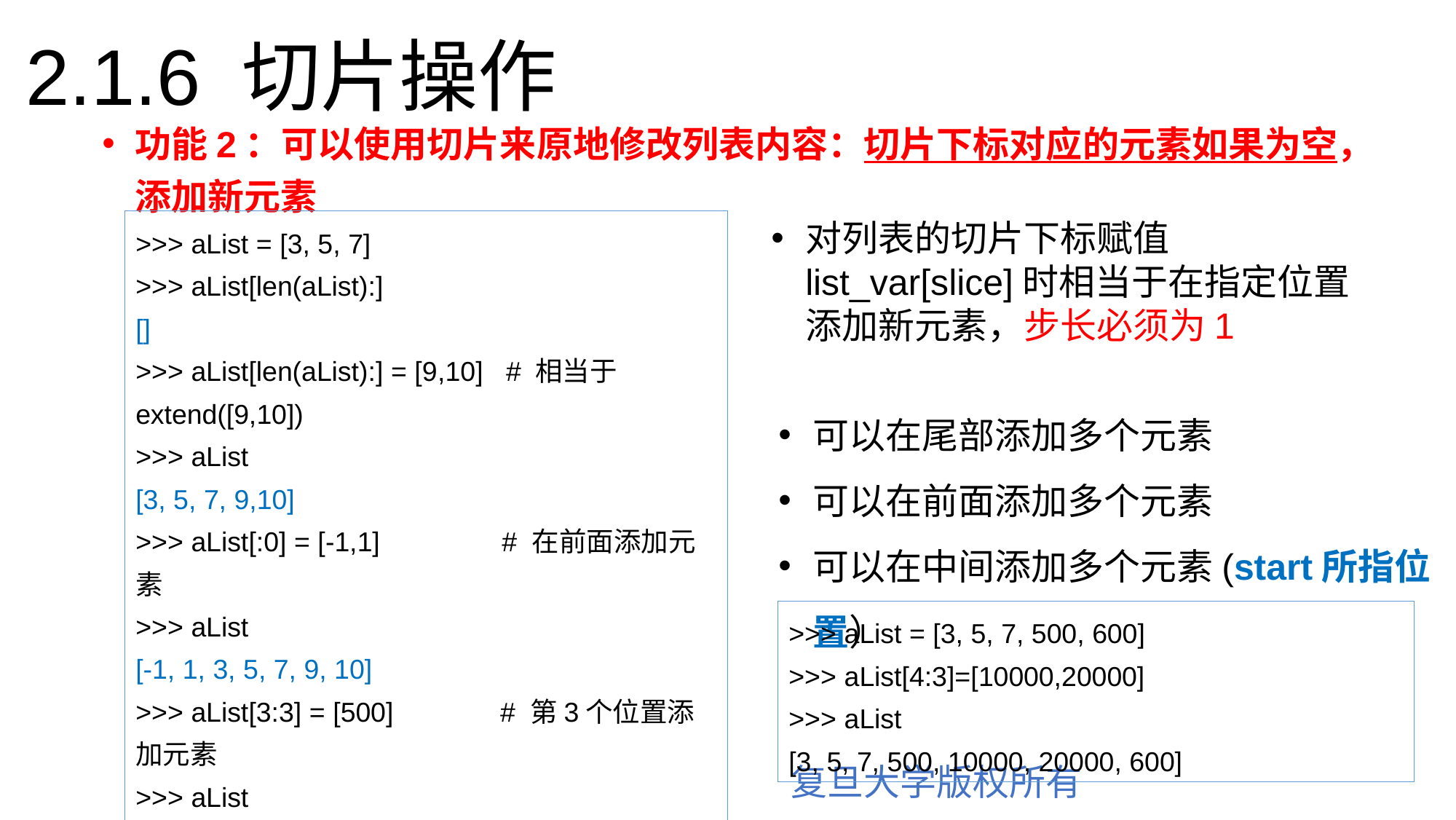

# 2.1.6 切片操作
功能2：可以使用切片来原地修改列表内容：切片下标对应的元素如果为空，添加新元素

对列表的切片下标赋值list_var[slice]时相当于在指定位置添加新元素，步长必须为1

>>> aList = [3, 5, 7]
>>> aList[len(aList):]
[]
>>> aList[len(aList):] = [9,10]   # 相当于extend([9,10])
>>> aList
[3, 5, 7, 9,10]
>>> aList[:0] = [-1,1]                # 在前面添加元素
>>> aList
[-1, 1, 3, 5, 7, 9, 10]
>>> aList[3:3] = [500]              # 第3个位置添加元素
>>> aList
[-1, 1, 3, 500, 5, 7, 9, 10]
可以在尾部添加多个元素
可以在前面添加多个元素
可以在中间添加多个元素(start所指位置）
>>> aList = [3, 5, 7, 500, 600]
>>> aList[4:3]=[10000,20000]
>>> aList
[3, 5, 7, 500, 10000, 20000, 600]